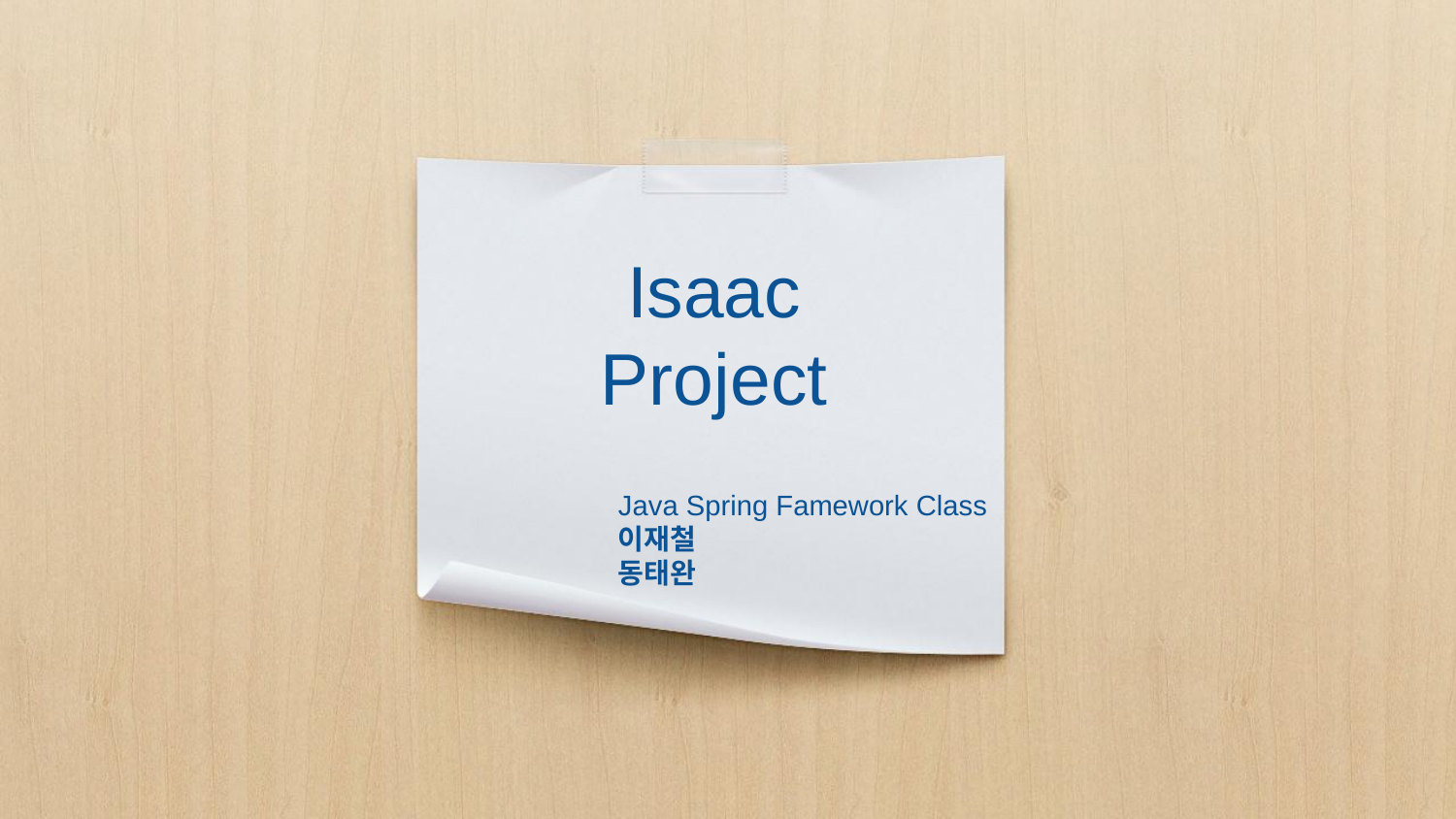

# Isaac Project
Java Spring Famework Class
이재철
동태완